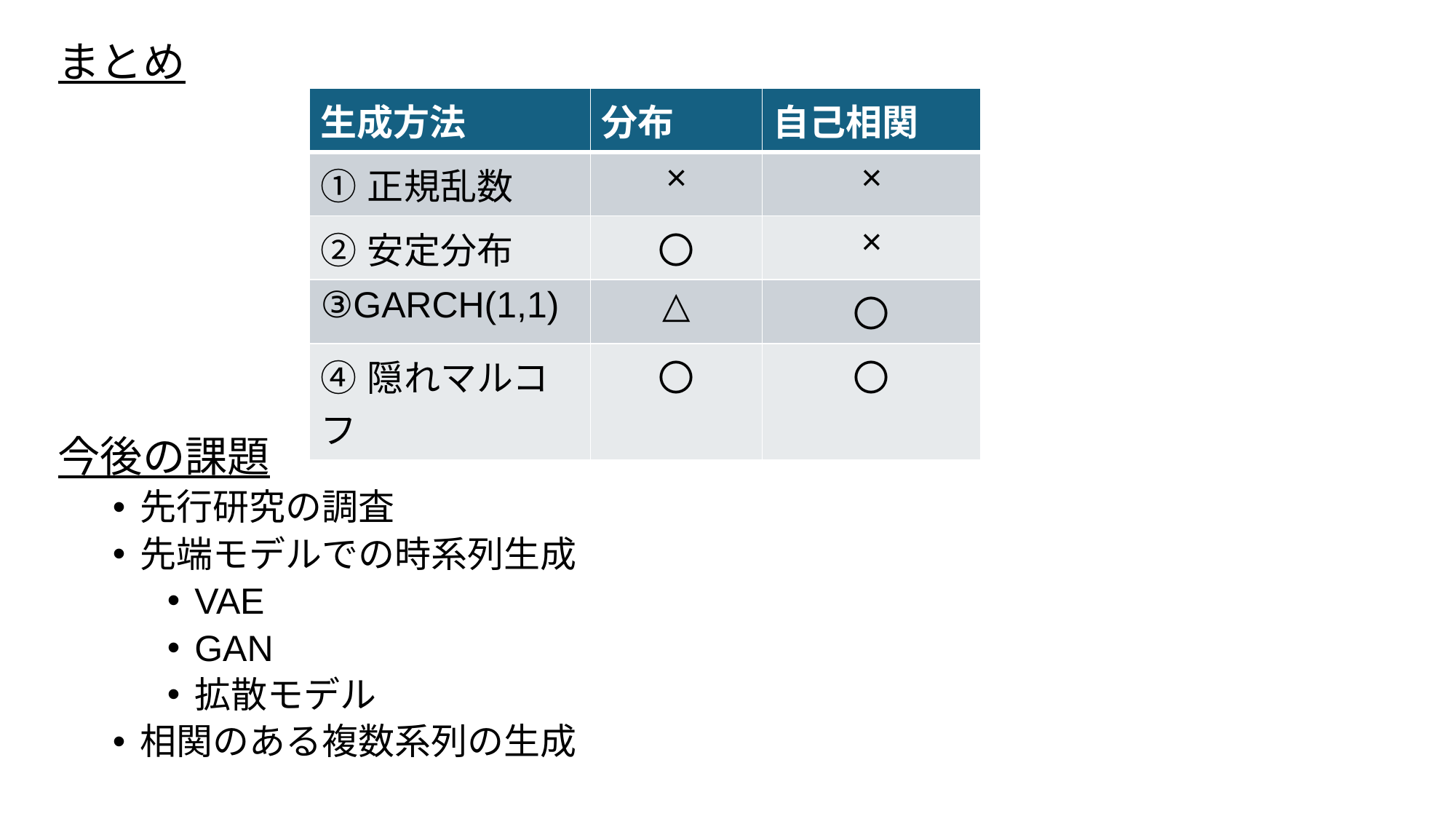

# まとめ
| 生成方法 | 分布 | 自己相関 |
| --- | --- | --- |
| ①正規乱数 | × | × |
| ②安定分布 | 〇 | × |
| ③GARCH(1,1) | △ | 〇 |
| ④隠れマルコフ | 〇 | 〇 |
今後の課題
先行研究の調査
先端モデルでの時系列生成
VAE
GAN
拡散モデル
相関のある複数系列の生成